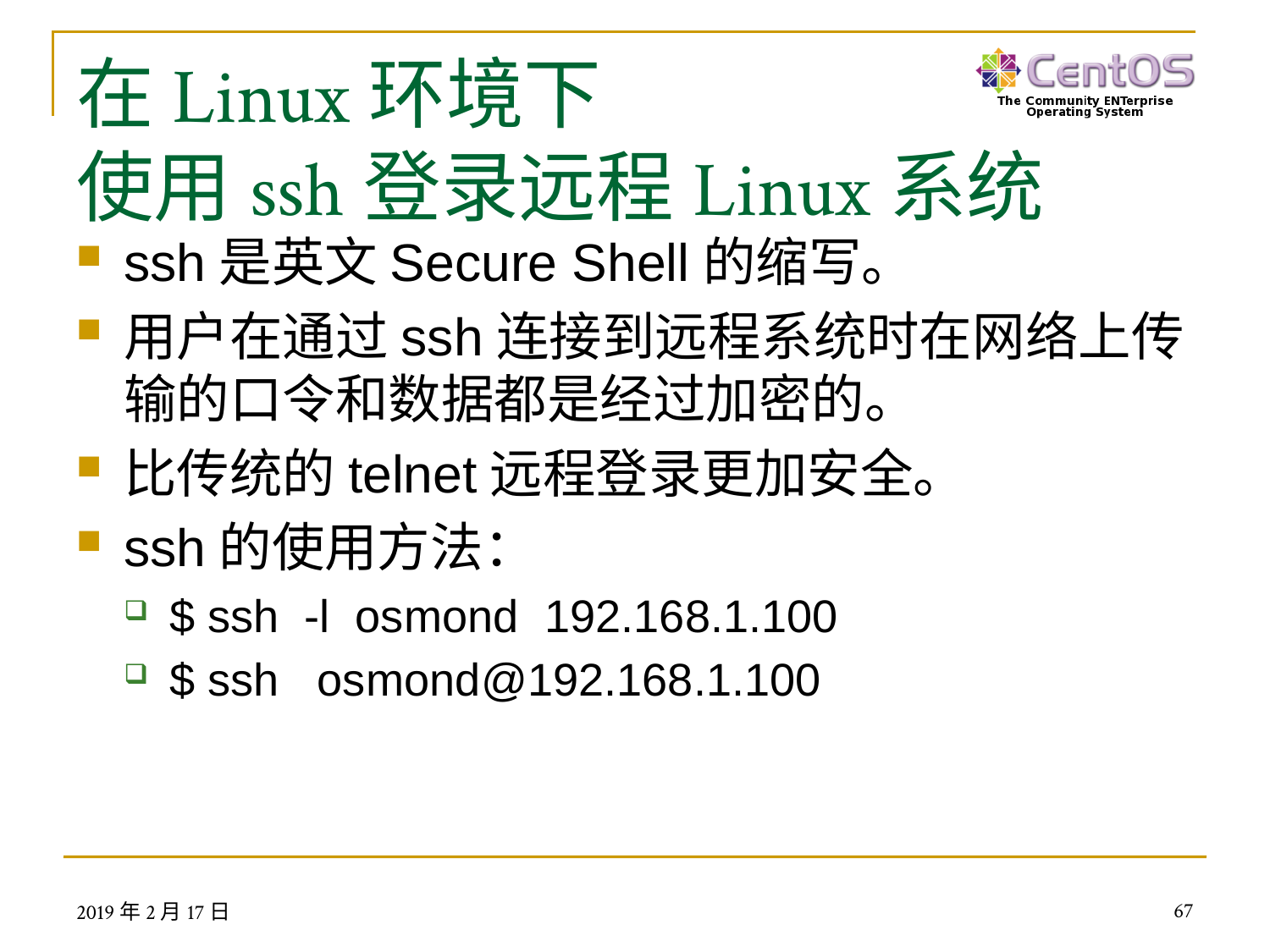

# 在Linux环境下 使用ssh登录远程Linux系统
ssh是英文Secure Shell的缩写。
用户在通过ssh连接到远程系统时在网络上传输的口令和数据都是经过加密的。
比传统的telnet远程登录更加安全。
ssh的使用方法：
$ ssh  -l  osmond  192.168.1.100
$ ssh   osmond@192.168.1.100

2019年2月17日
67